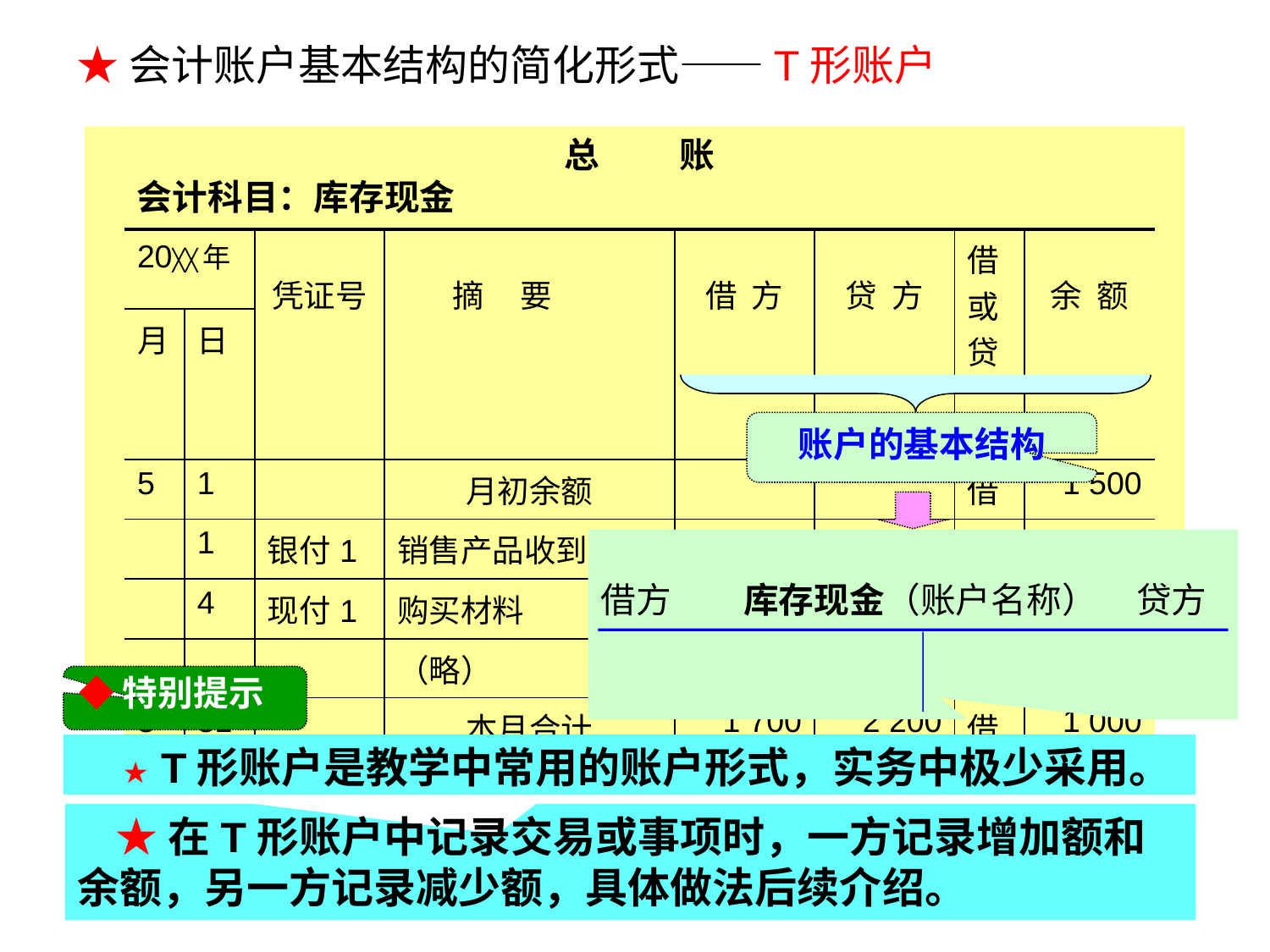

★会计账户基本结构的简化形式——T形账户

总          账
会计科目：库存现金

| 20╳╳年 |  | 凭证号 | 摘 要 | 借 方 | 贷 方 | 借 或 贷 | 余 额 |
| --- | --- | --- | --- | --- | --- | --- | --- |
| 月 | 日 |  |  |  |  |  |  |
| 5 | 1 |  | 月初余额 |  |  | 借 | 1 500 |
|  | 1 | 银付1 | 销售产品收到现金 | 900 |  | 〃 |  |
|  | 4 | 现付1 | 购买材料 |  | 500 | 〃 |  |
|  |  |  | （略） |  |  |  |  |
| 3 | 31 |  | 本月合计 | 1 700 | 2 200 | 借 | 1 000 |
账户的基本结构

借方         库存现金（账户名称）     贷方

◆特别提示
    ★ T形账户是教学中常用的账户形式，实务中极少采用。
    ★在T形账户中记录交易或事项时，一方记录增加额和余额，另一方记录减少额，具体做法后续介绍。

15